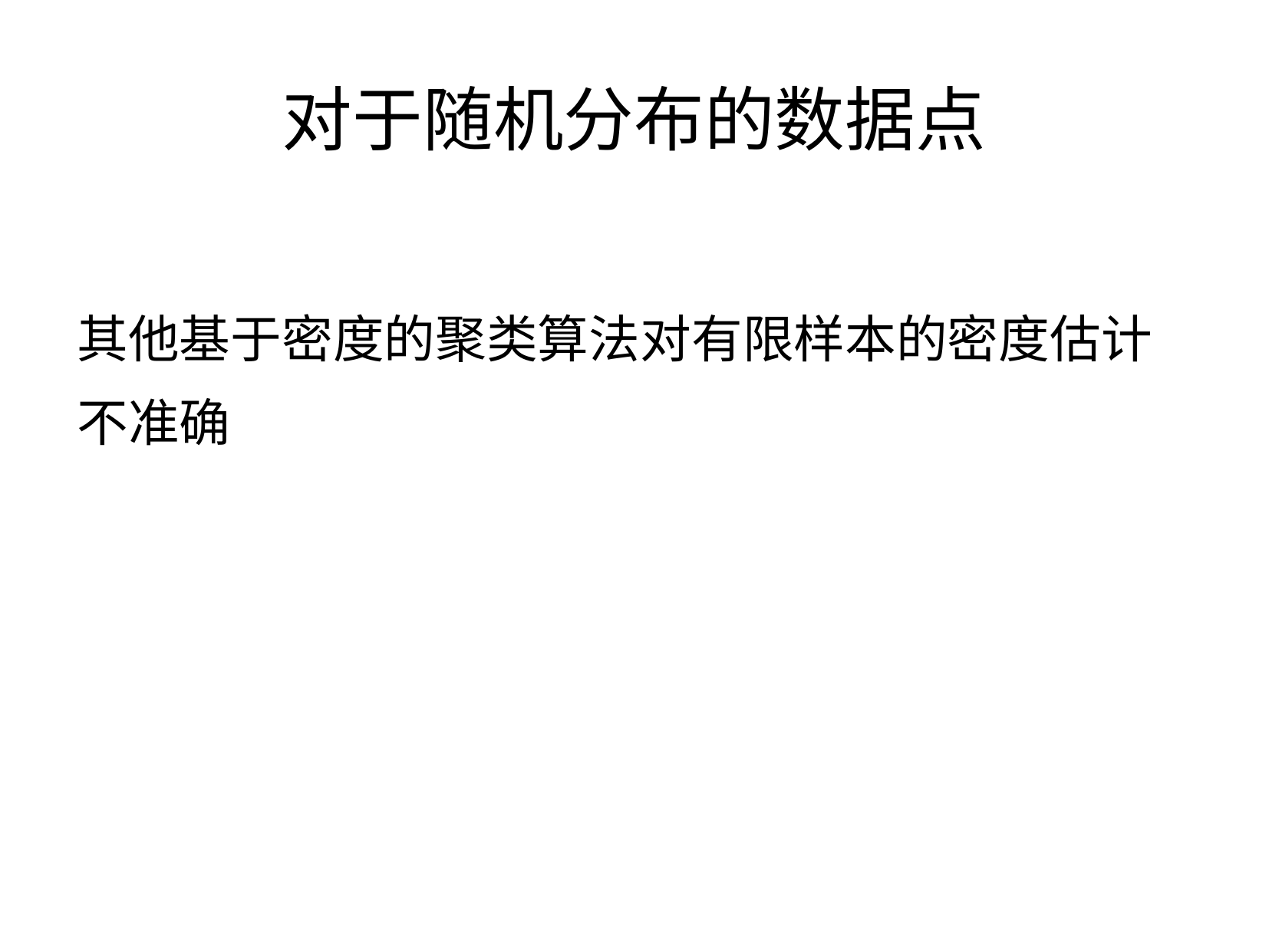

对于随机分布的数据点

其他基于密度的聚类算法对有限样本的密度估计
不准确